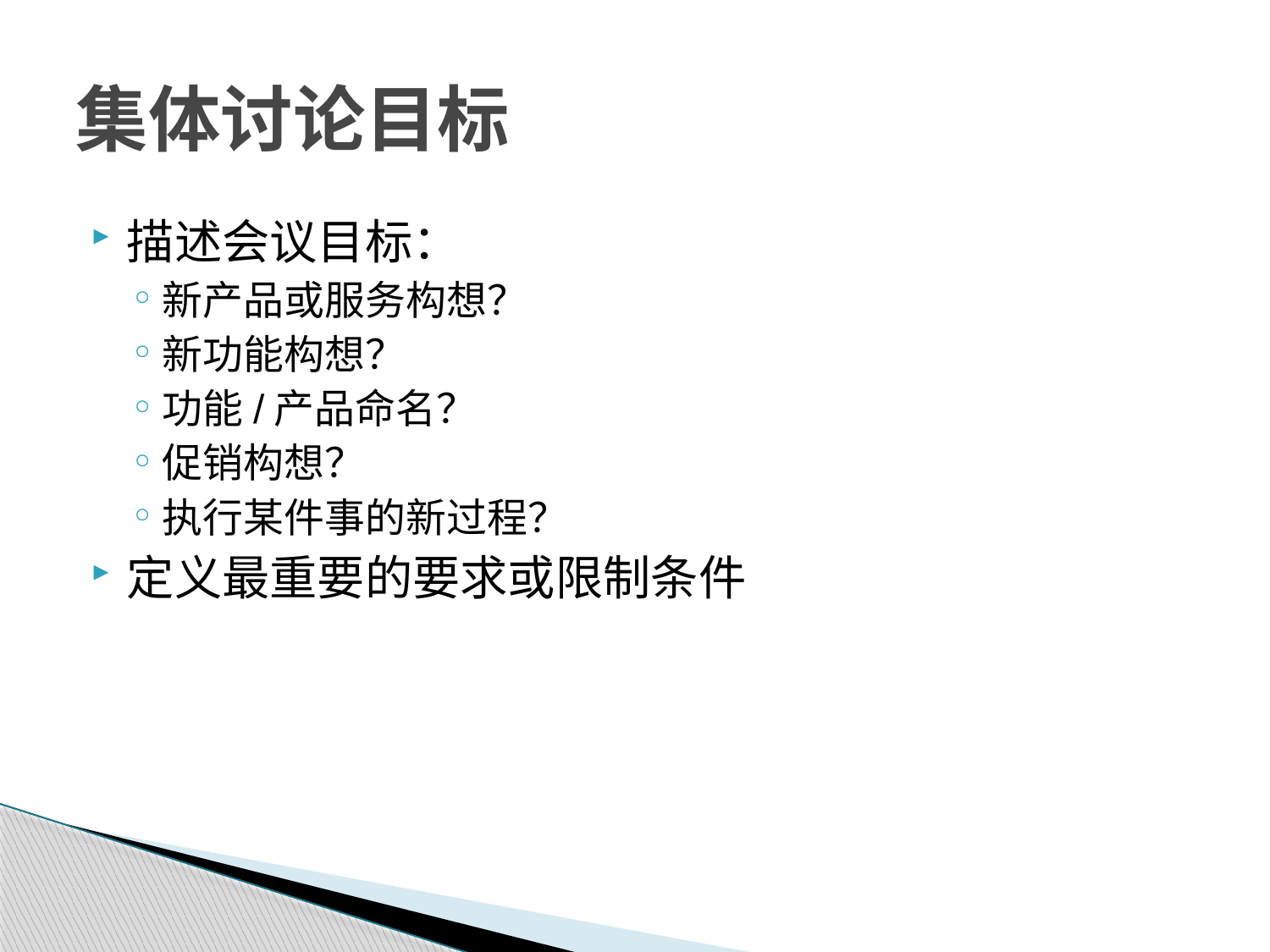

# 集体讨论目标
描述会议目标：
新产品或服务构想？
新功能构想？
功能/产品命名？
促销构想？
执行某件事的新过程？
定义最重要的要求或限制条件